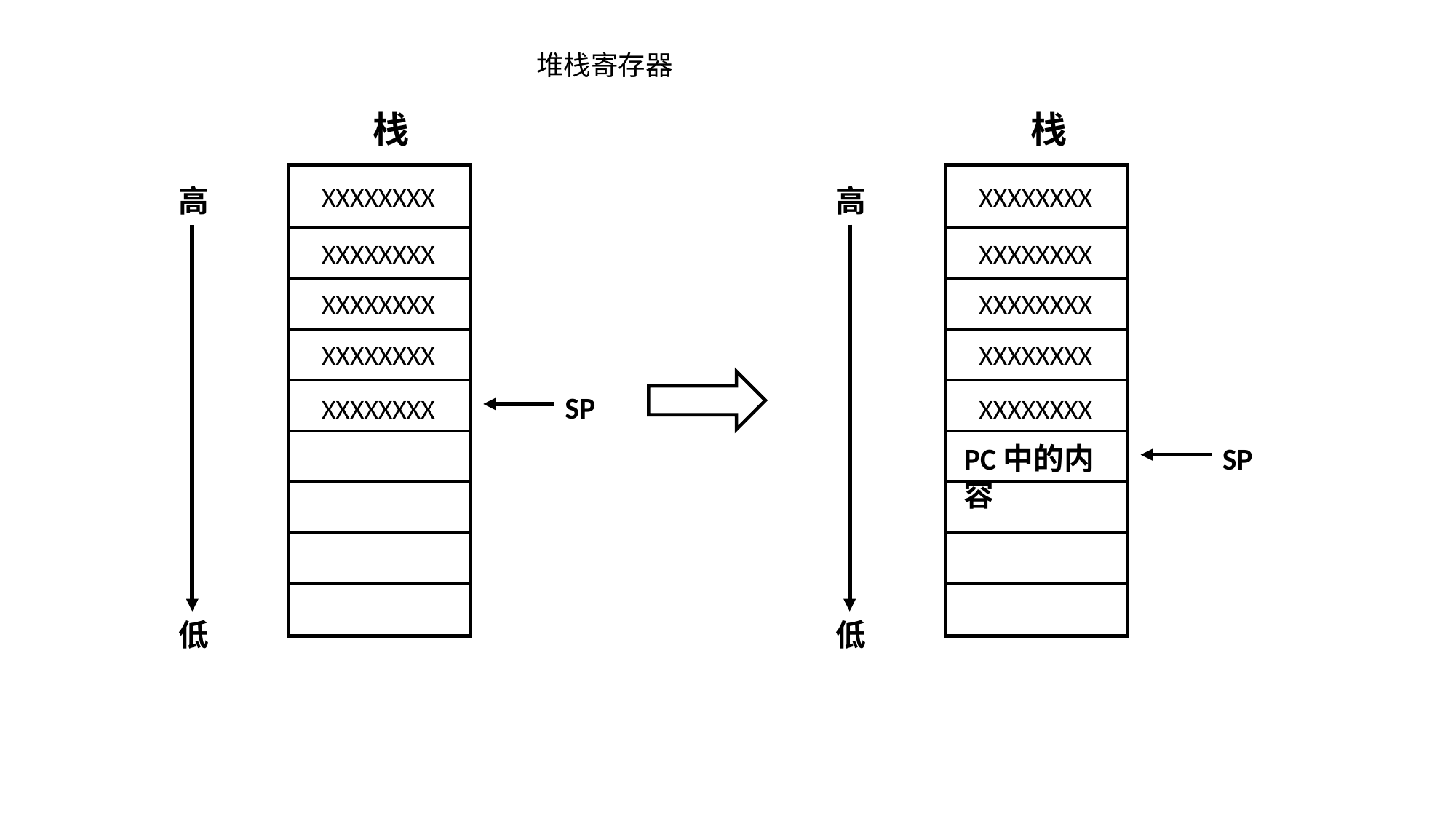

堆栈寄存器
栈

XXXXXXXX
高
XXXXXXXX
XXXXXXXX
XXXXXXXX
SP
XXXXXXXX
低
栈

XXXXXXXX
高
XXXXXXXX
XXXXXXXX
XXXXXXXX

XXXXXXXX
PC中的内容
SP
低